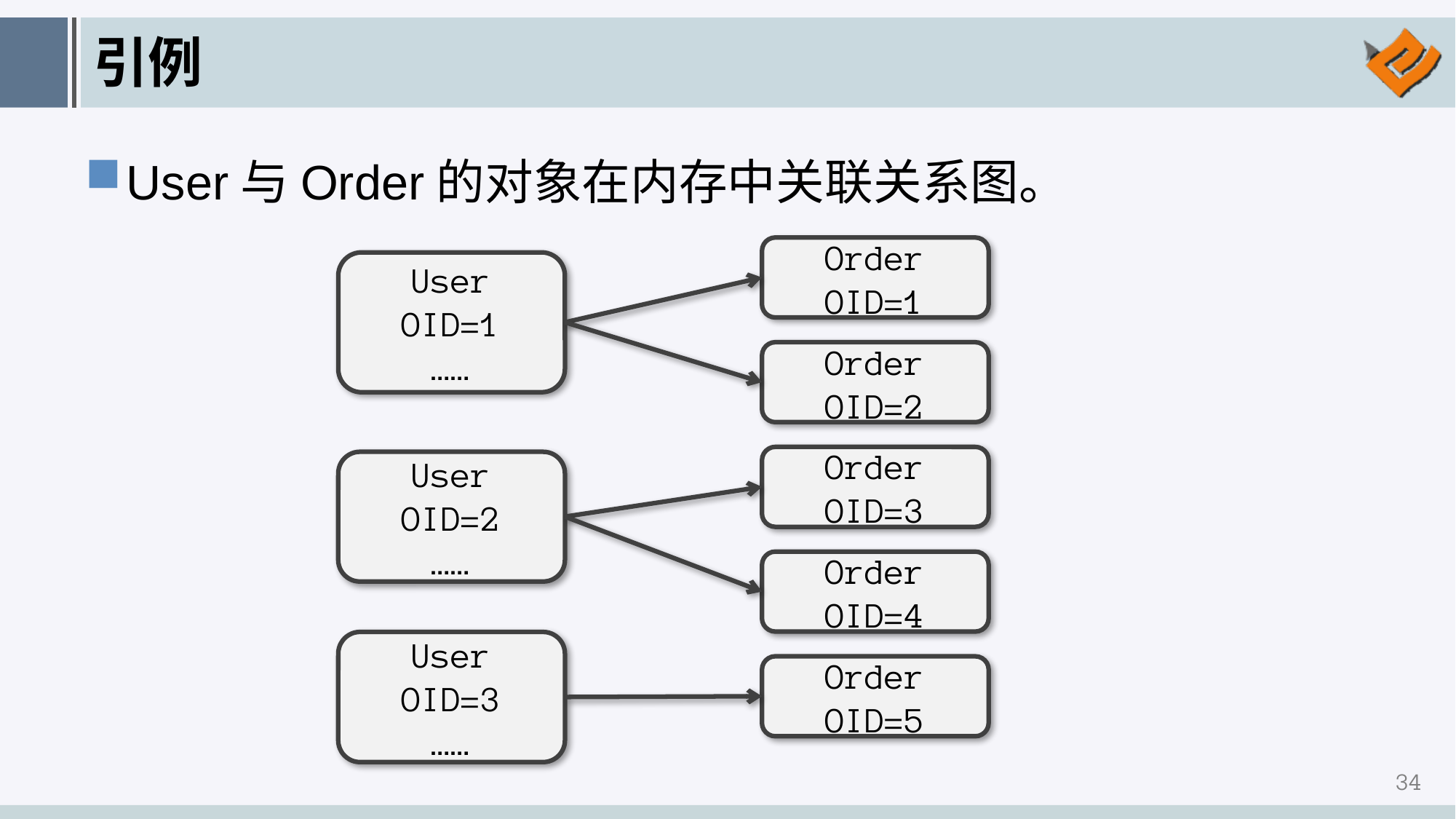

# 引例
User与Order的对象在内存中关联关系图。
Order
OID=1
User
OID=1
……
Order
OID=2
Order
OID=3
User
OID=2
……
Order
OID=4
User
OID=3
……
Order
OID=5